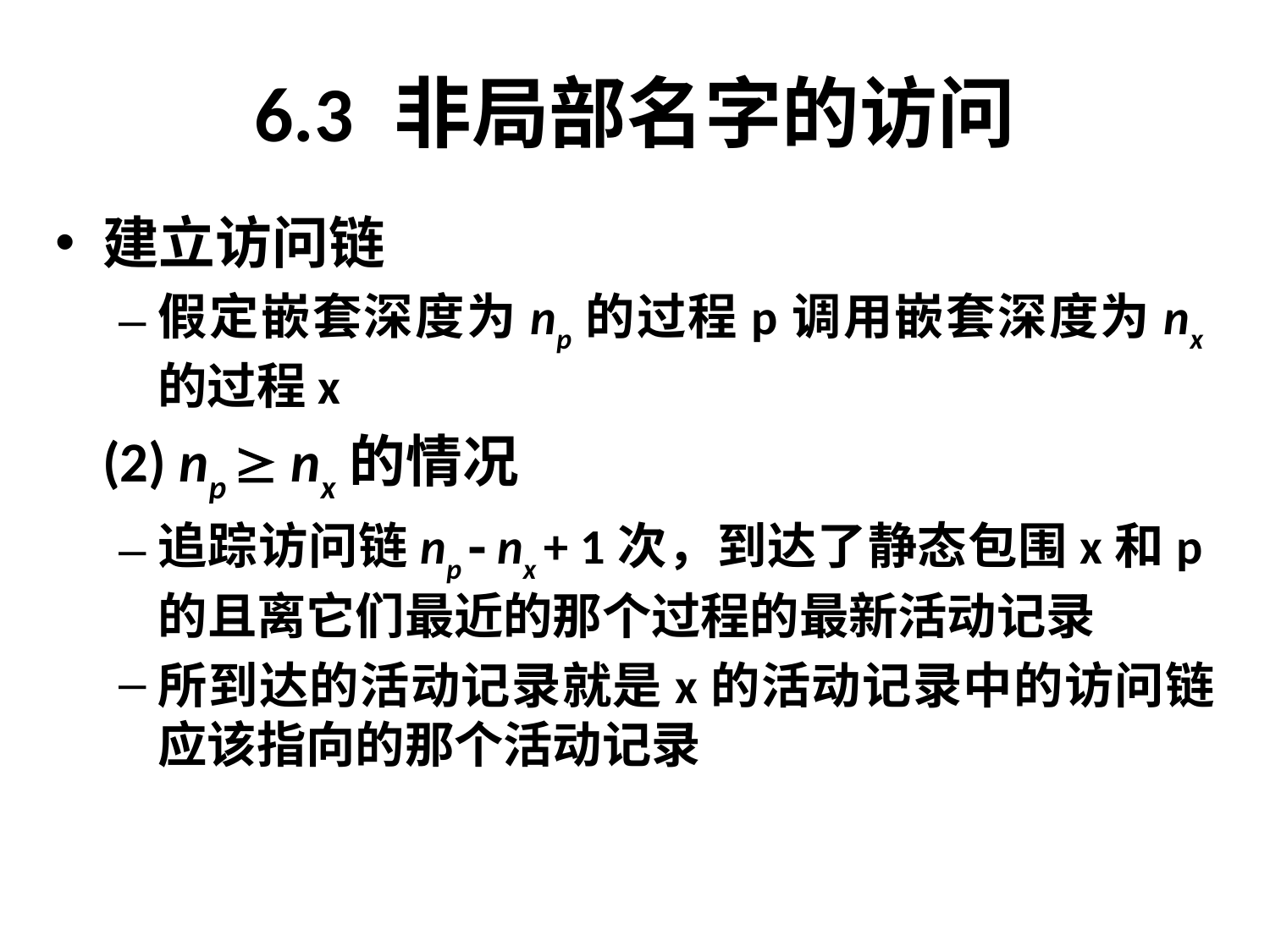

# 6.3 非局部名字的访问
建立访问链
假定嵌套深度为np的过程p调用嵌套深度为nx的过程x
	(2) np ≥ nx的情况
追踪访问链np − nx + 1次，到达了静态包围x和p的且离它们最近的那个过程的最新活动记录
所到达的活动记录就是x的活动记录中的访问链应该指向的那个活动记录